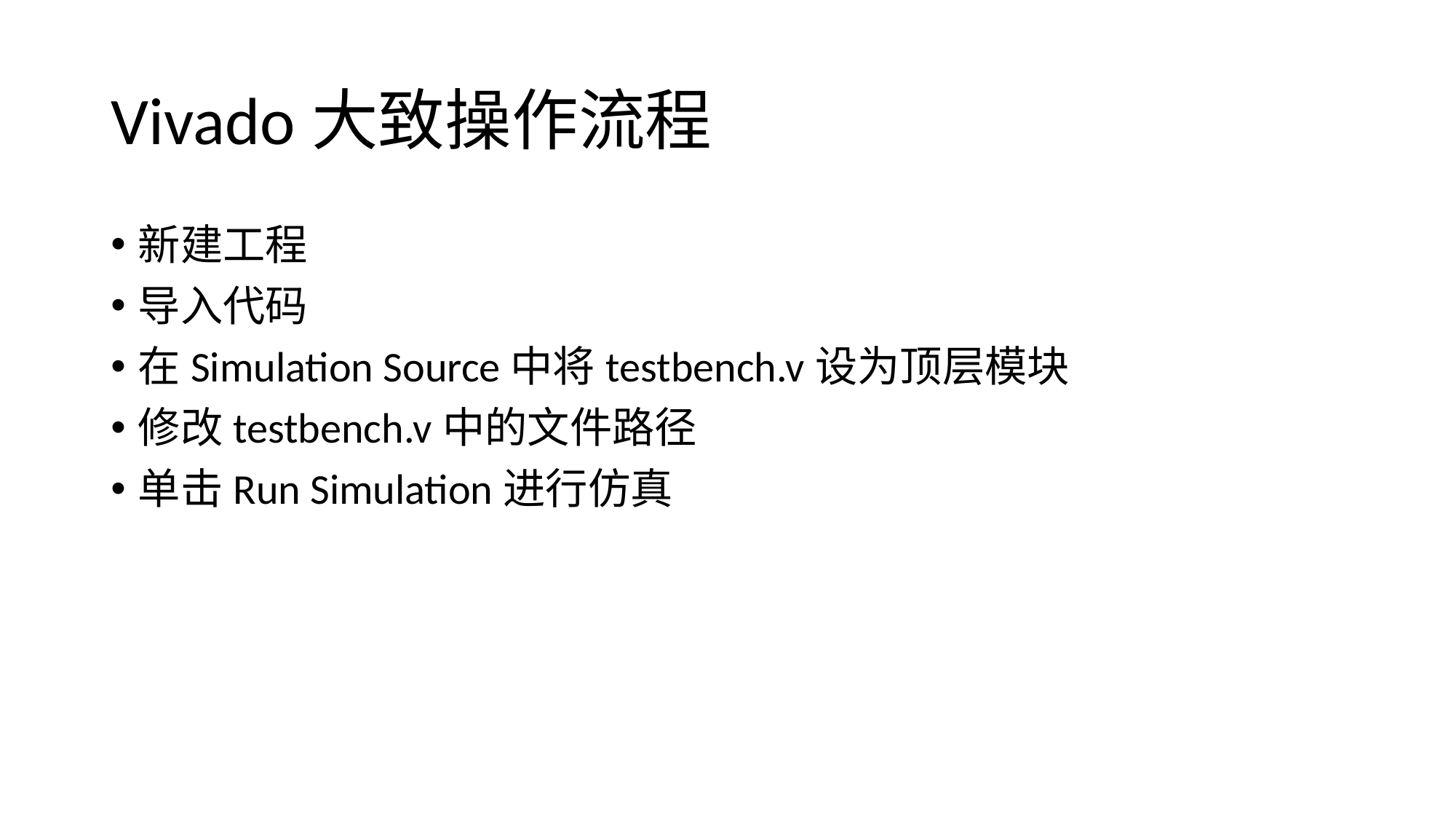

# Vivado大致操作流程
新建工程
导入代码
在Simulation Source中将testbench.v设为顶层模块
修改testbench.v中的文件路径
单击Run Simulation进行仿真